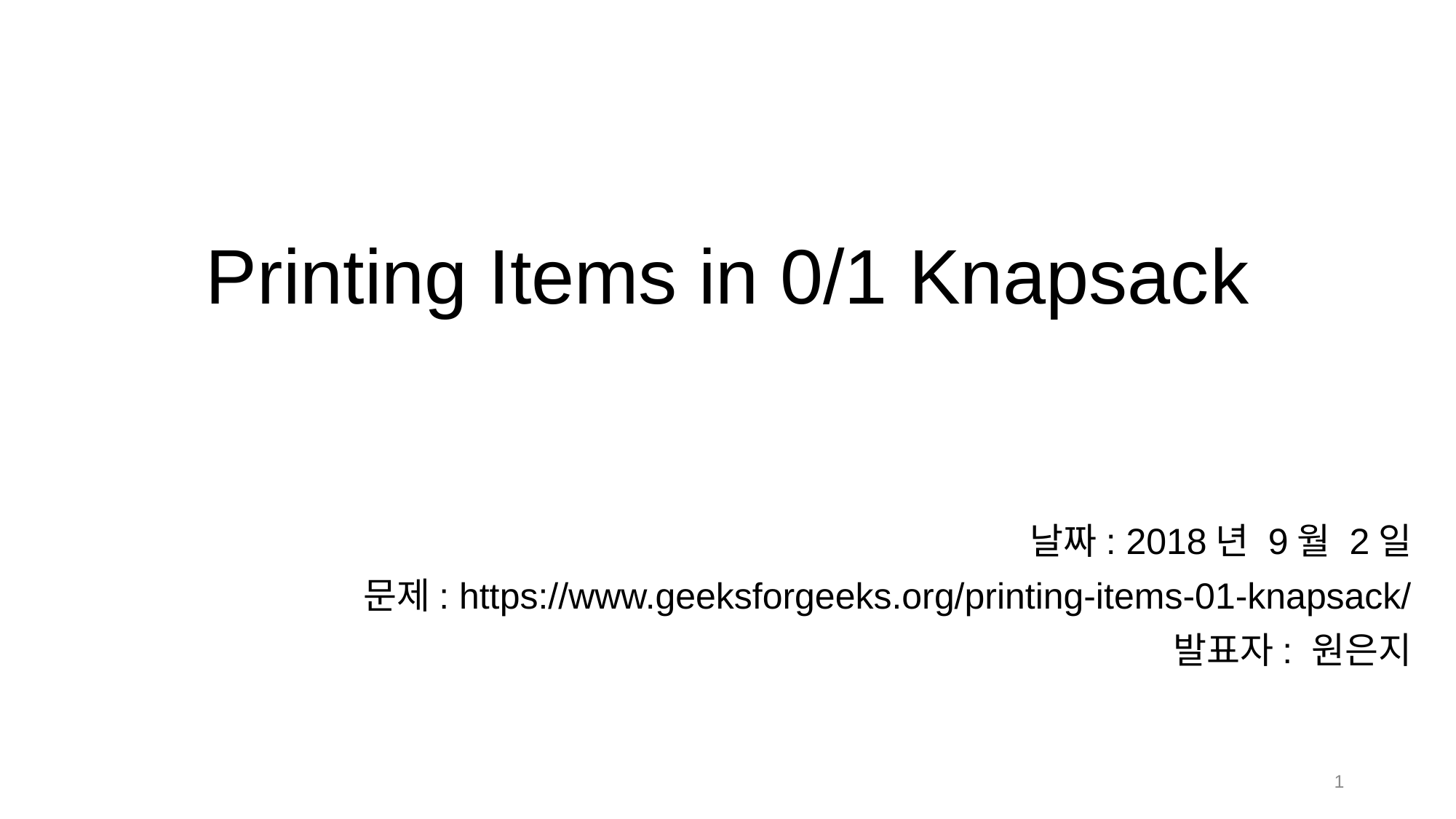

# Printing Items in 0/1 Knapsack
날짜: 2018년 9월 2일
문제: https://www.geeksforgeeks.org/printing-items-01-knapsack/
발표자: 원은지
1